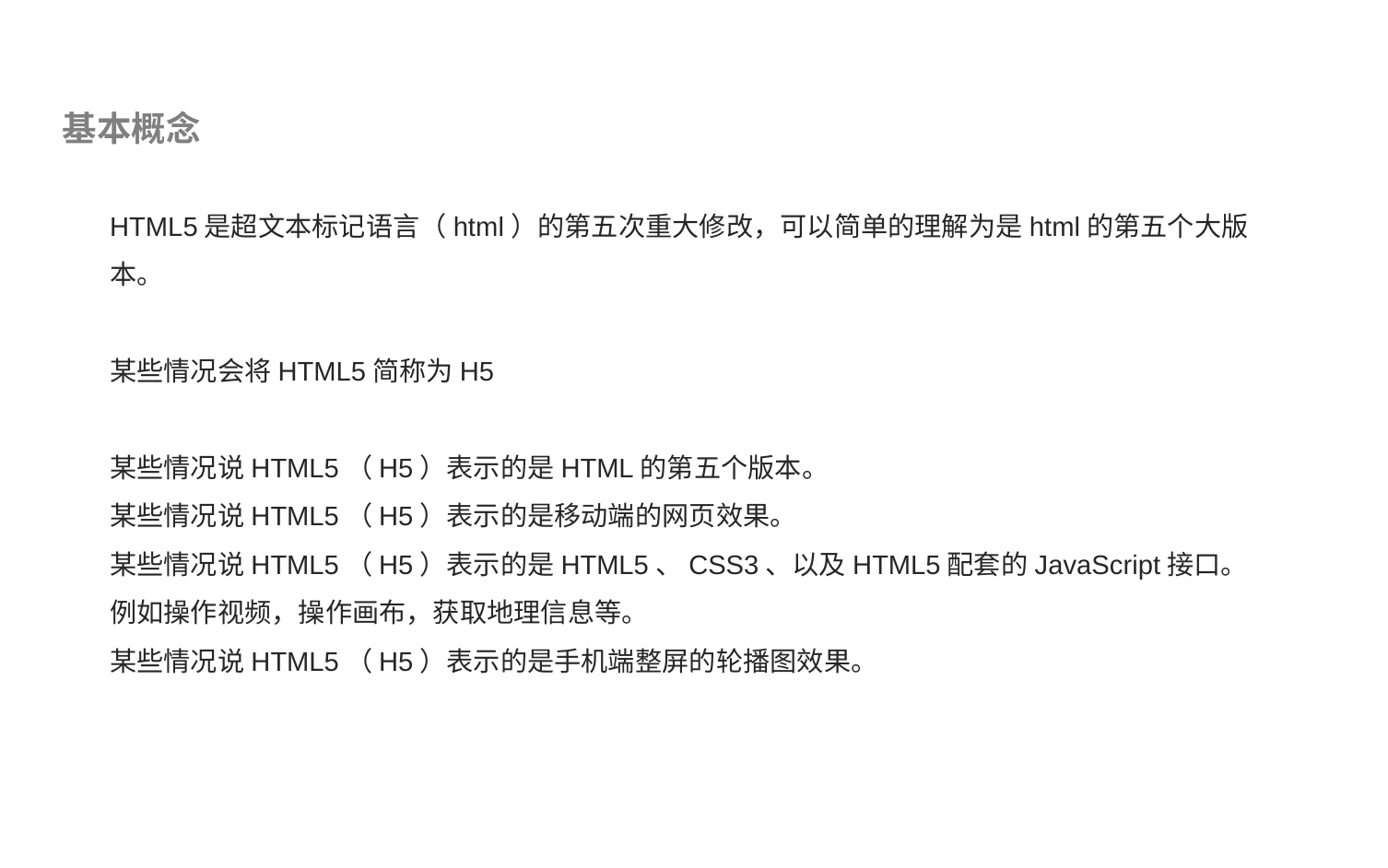

基本概念
HTML5是超文本标记语言（html）的第五次重大修改，可以简单的理解为是html的第五个大版本。

某些情况会将HTML5简称为H5

某些情况说HTML5（H5）表示的是HTML的第五个版本。
某些情况说HTML5（H5）表示的是移动端的网页效果。
某些情况说HTML5（H5）表示的是HTML5、CSS3、以及HTML5配套的JavaScript接口。例如操作视频，操作画布，获取地理信息等。
某些情况说HTML5（H5）表示的是手机端整屏的轮播图效果。